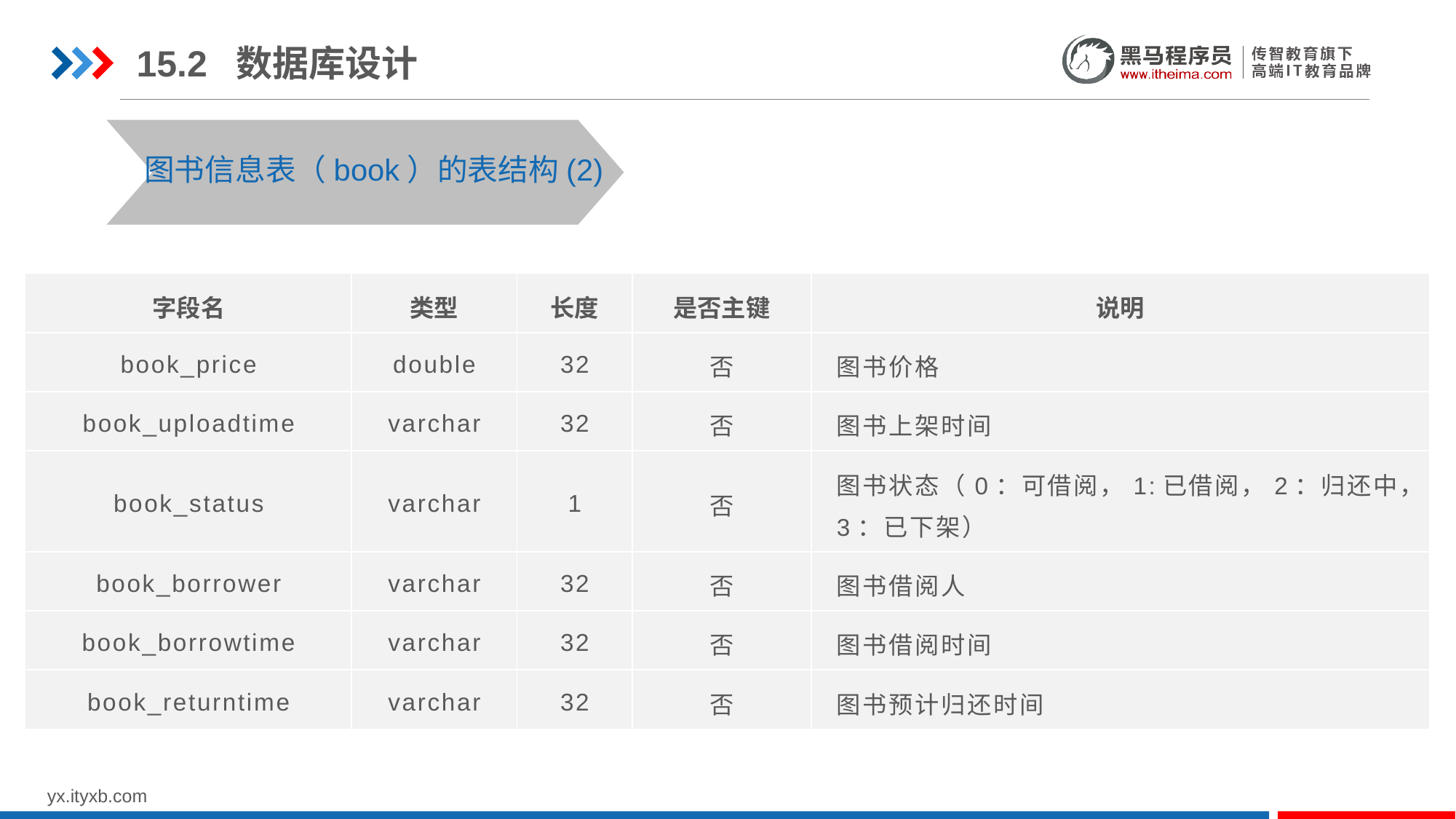

15.2  数据库设计

图书信息表（book）的表结构(2)
| 字段名 | 类型 | 长度 | 是否主键 | 说明 |
| --- | --- | --- | --- | --- |
| book\_price | double | 32 | 否 | 图书价格 |
| book\_uploadtime | varchar | 32 | 否 | 图书上架时间 |
| book\_status | varchar | 1 | 否 | 图书状态（0：可借阅，1:已借阅，2：归还中，3：已下架） |
| book\_borrower | varchar | 32 | 否 | 图书借阅人 |
| book\_borrowtime | varchar | 32 | 否 | 图书借阅时间 |
| book\_returntime | varchar | 32 | 否 | 图书预计归还时间 |